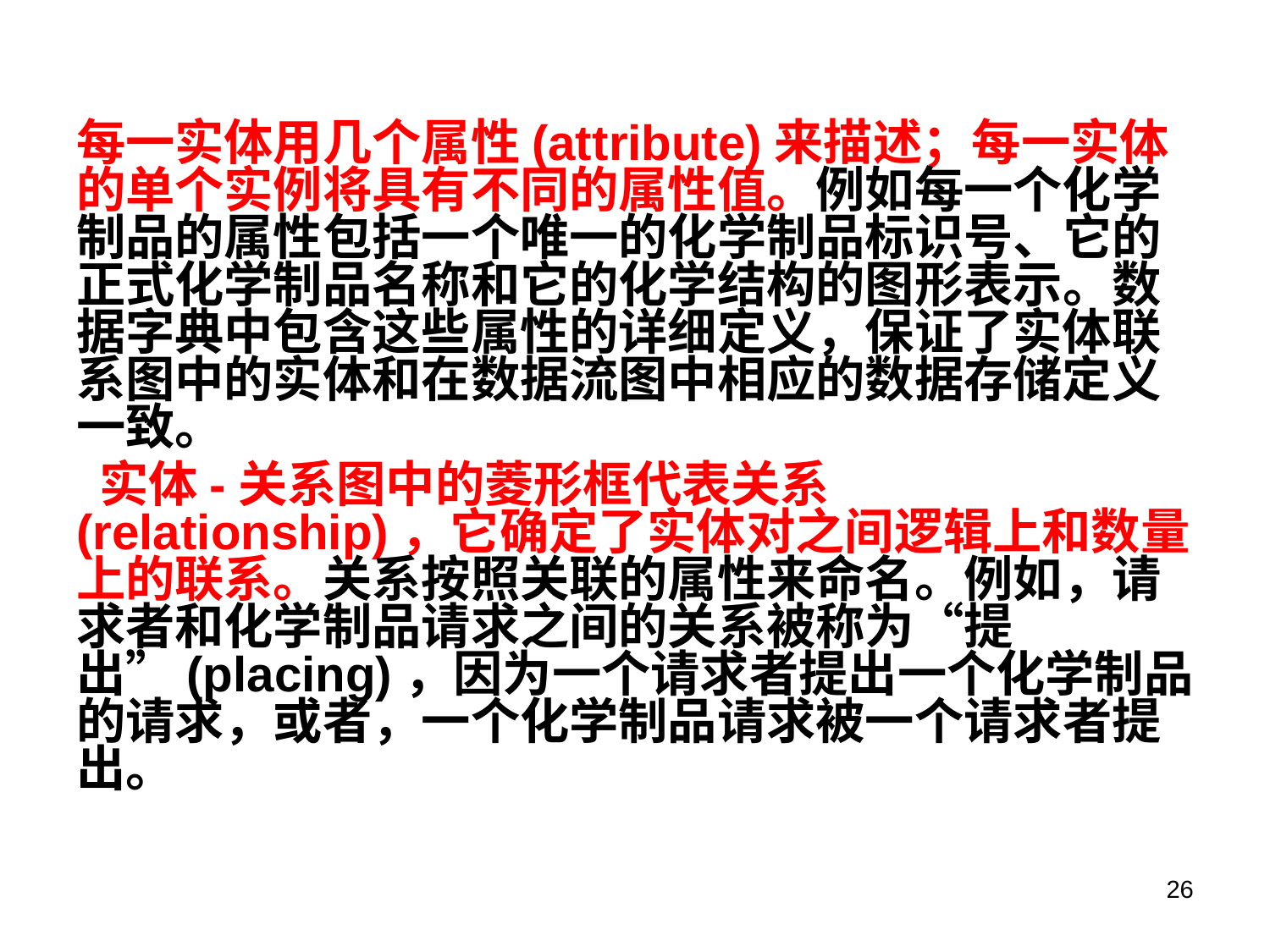

每一实体用几个属性(attribute)来描述；每一实体的单个实例将具有不同的属性值。例如每一个化学制品的属性包括一个唯一的化学制品标识号、它的正式化学制品名称和它的化学结构的图形表示。数据字典中包含这些属性的详细定义，保证了实体联系图中的实体和在数据流图中相应的数据存储定义一致。
 实体-关系图中的菱形框代表关系(relationship)，它确定了实体对之间逻辑上和数量上的联系。关系按照关联的属性来命名。例如，请求者和化学制品请求之间的关系被称为“提出”(placing)，因为一个请求者提出一个化学制品的请求，或者，一个化学制品请求被一个请求者提出。
26